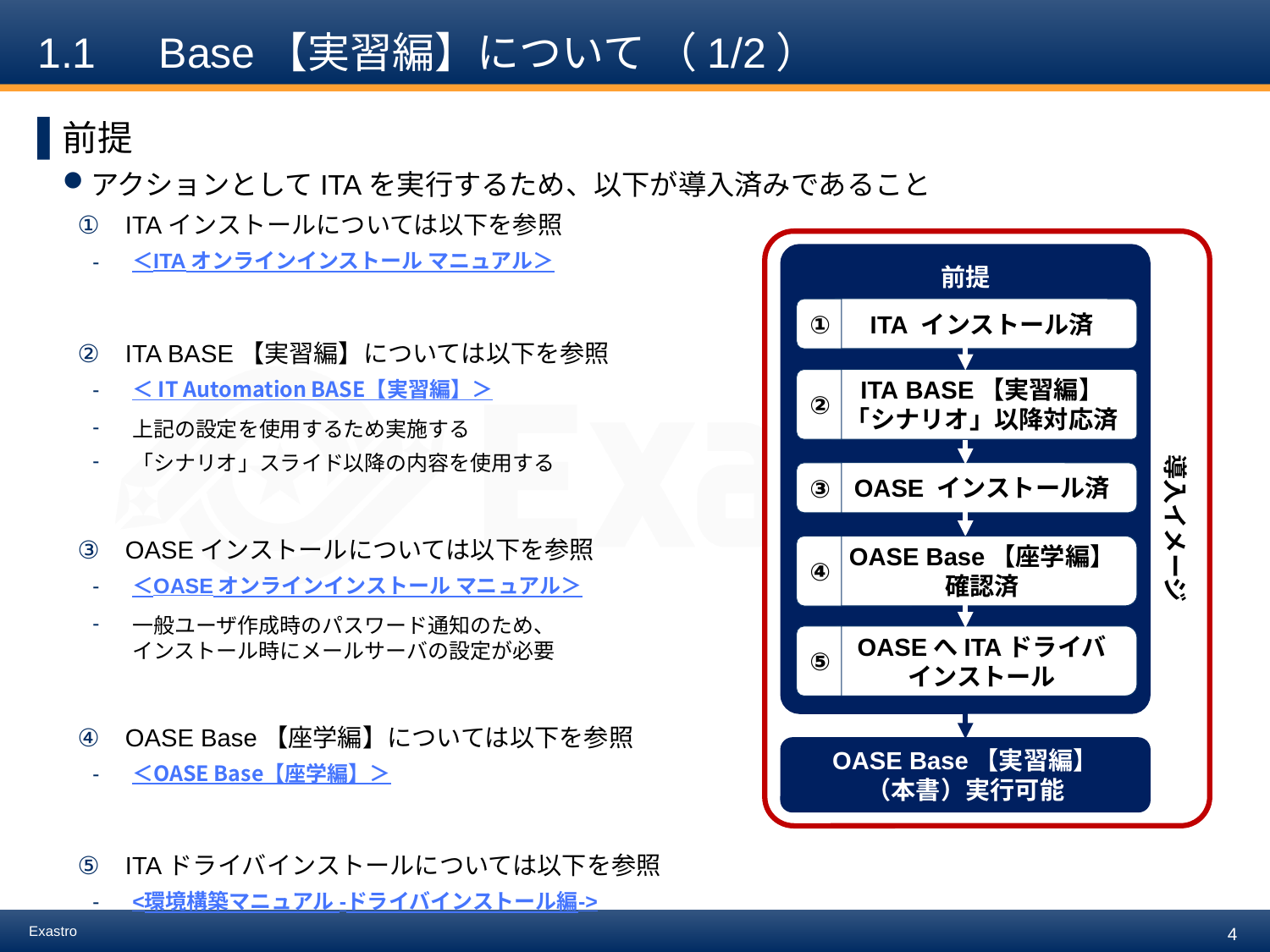

# 1.1　Base【実習編】について （1/2）
前提
アクションとしてITAを実行するため、以下が導入済みであること
ITAインストールについては以下を参照
＜ITA オンラインインストール マニュアル＞

ITA BASE【実習編】については以下を参照
＜ IT Automation BASE【実習編】＞
上記の設定を使用するため実施する
「シナリオ」スライド以降の内容を使用する

OASEインストールについては以下を参照
＜OASE オンラインインストール マニュアル＞
一般ユーザ作成時のパスワード通知のため、
インストール時にメールサーバの設定が必要

OASE Base【座学編】については以下を参照
＜OASE Base【座学編】＞

ITAドライバインストールについては以下を参照
<環境構築マニュアル -ドライバインストール編->

※本書では「Exastro IT Automation」を「ITA」として記載します。
導入イメージ
前提
ITA インストール済
①
ITA BASE【実習編】
「シナリオ」以降対応済
②
OASE インストール済
③
OASE Base【座学編】
確認済
④
OASEへITAドライバ
インストール
⑤
OASE Base【実習編】
（本書）実行可能